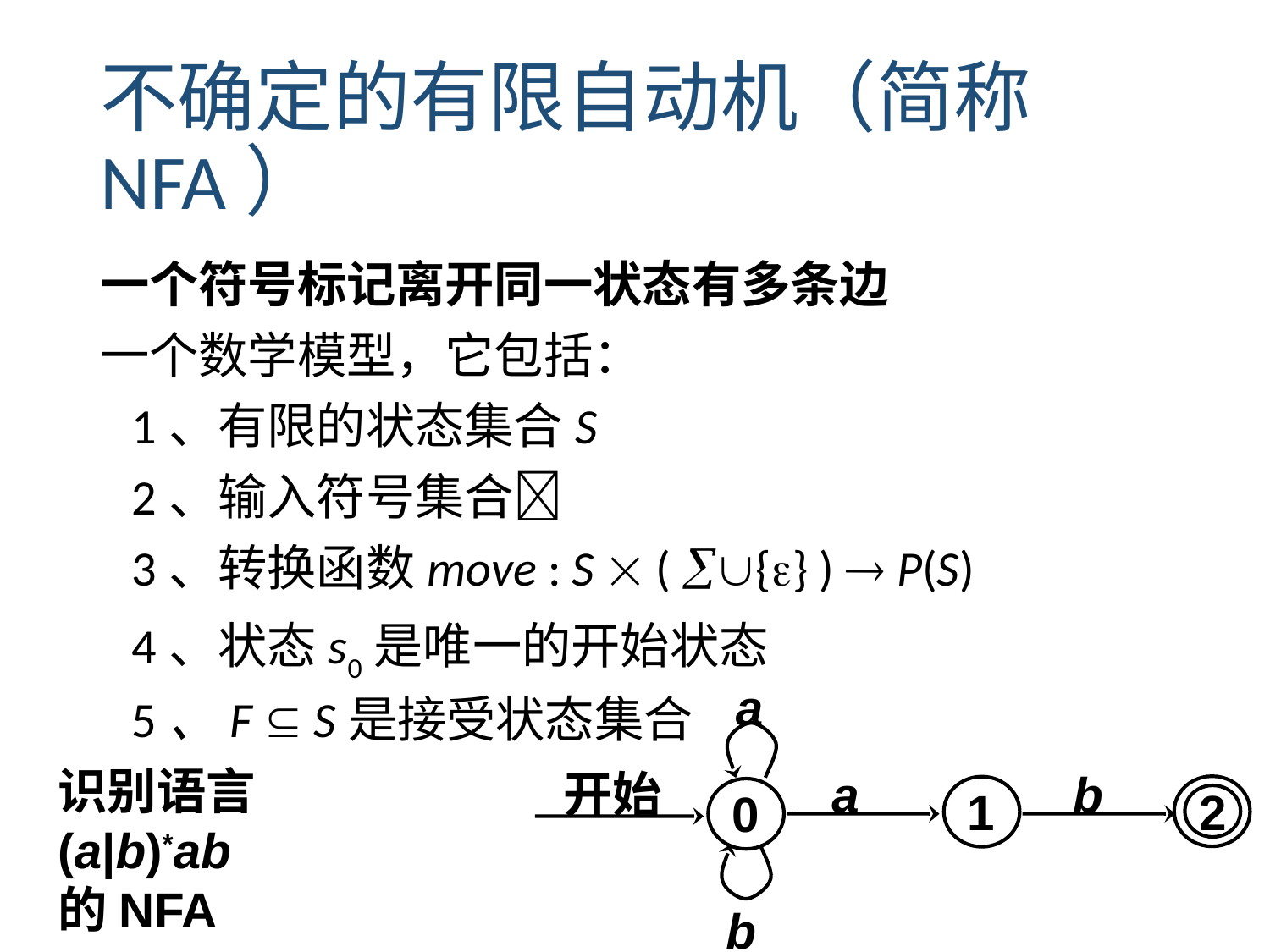

# 不确定的有限自动机（简称NFA）
一个符号标记离开同一状态有多条边
一个数学模型，它包括：
	1、有限的状态集合S
	2、输入符号集合∑
	3、转换函数move : S × ( ∑∪{ε} ) → P(S)
	4、状态s0是唯一的开始状态
	5、F ⊆ S是接受状态集合

a

开始
a
b

2
1
0

b
识别语言
(a|b)*ab
的NFA